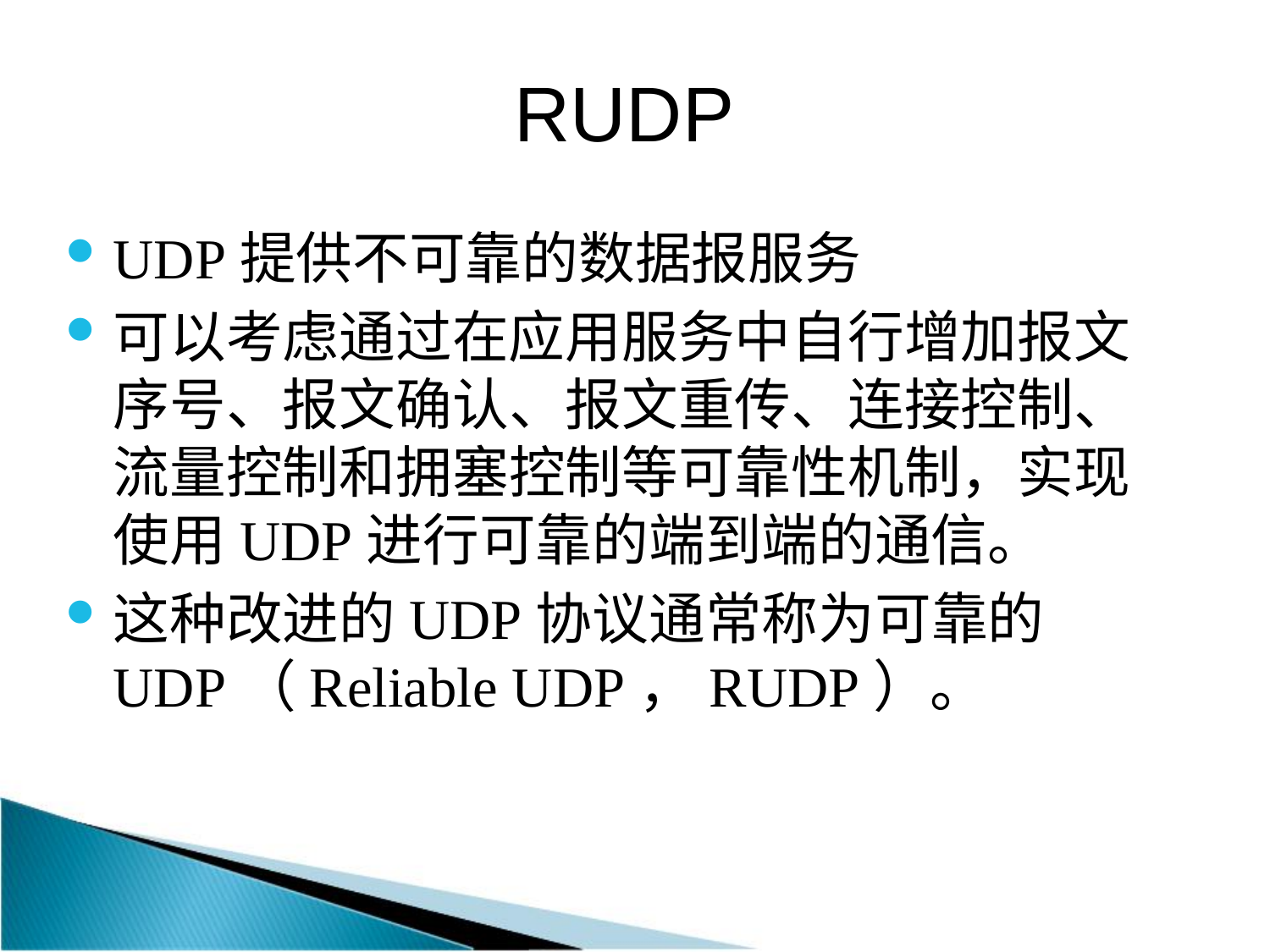

# RUDP
UDP提供不可靠的数据报服务
可以考虑通过在应用服务中自行增加报文序号、报文确认、报文重传、连接控制、流量控制和拥塞控制等可靠性机制，实现使用UDP进行可靠的端到端的通信。
这种改进的UDP协议通常称为可靠的UDP（Reliable UDP，RUDP）。